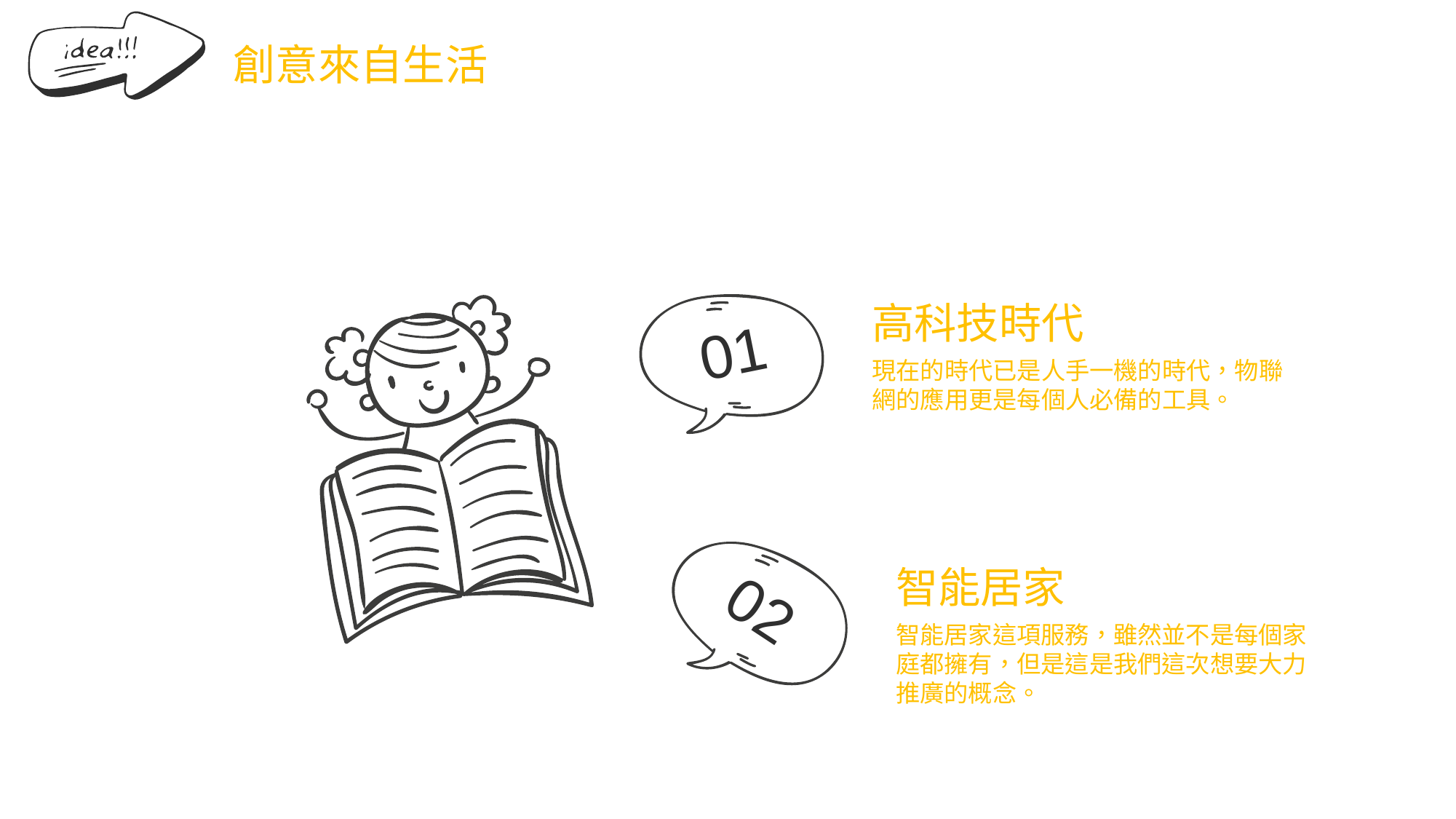

創意來自生活
高科技時代
現在的時代已是人手一機的時代，物聯網的應用更是每個人必備的工具。

01

02
智能居家
智能居家這項服務，雖然並不是每個家庭都擁有，但是這是我們這次想要大力推廣的概念。